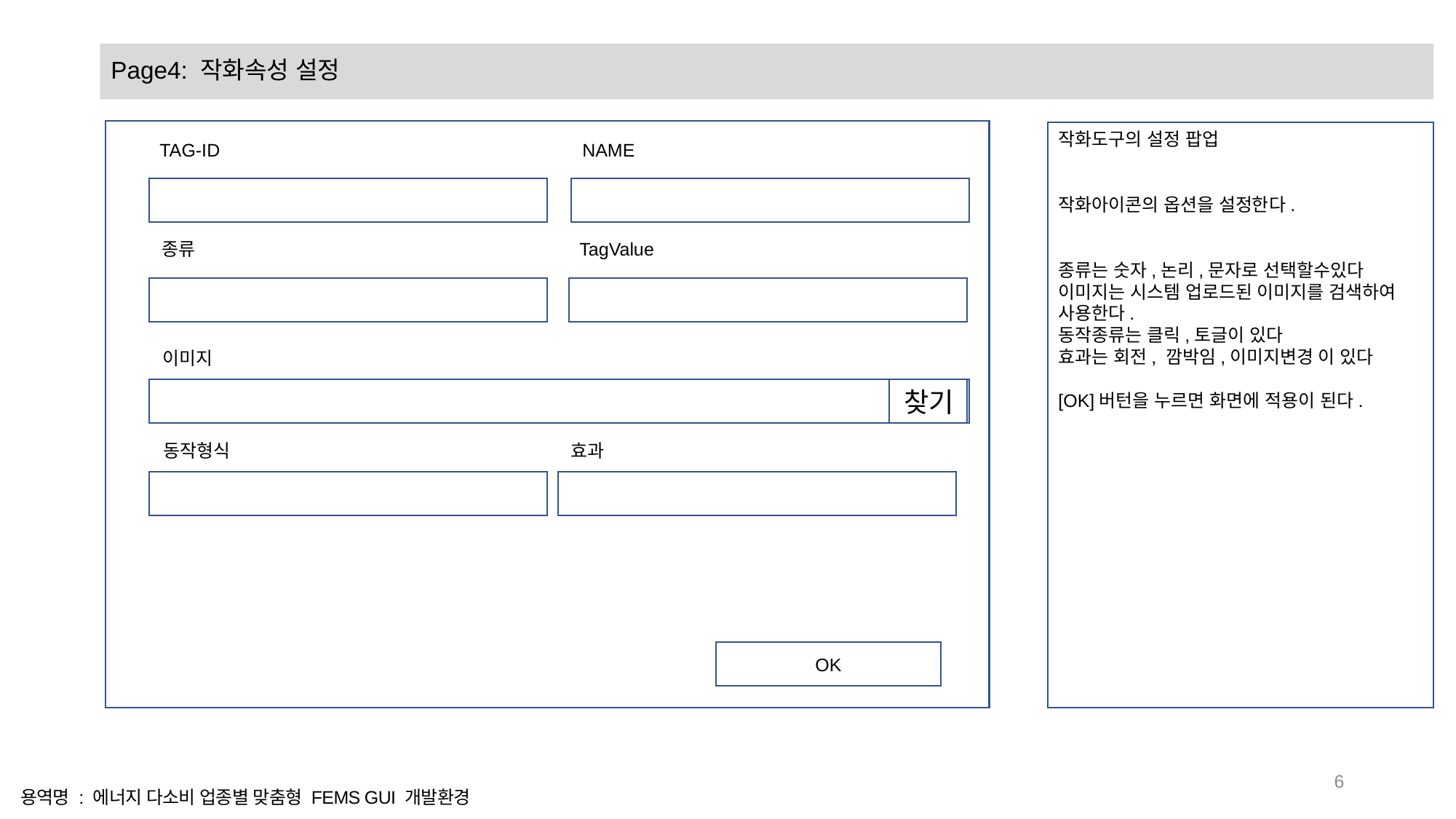

# Page4: 작화속성 설정

작화도구의 설정 팝업

작화아이콘의 옵션을 설정한다.

종류는 숫자,논리,문자로 선택할수있다
이미지는 시스템 업로드된 이미지를 검색하여 사용한다.
동작종류는 클릭,토글이 있다
효과는 회전, 깜박임,이미지변경 이 있다

[OK]버턴을 누르면 화면에 적용이 된다.

TAG-ID
NAME

종류
TagValue

이미지

찾기
동작형식
효과

OK
6
용역명 : 에너지 다소비 업종별 맞춤형 FEMS GUI 개발환경